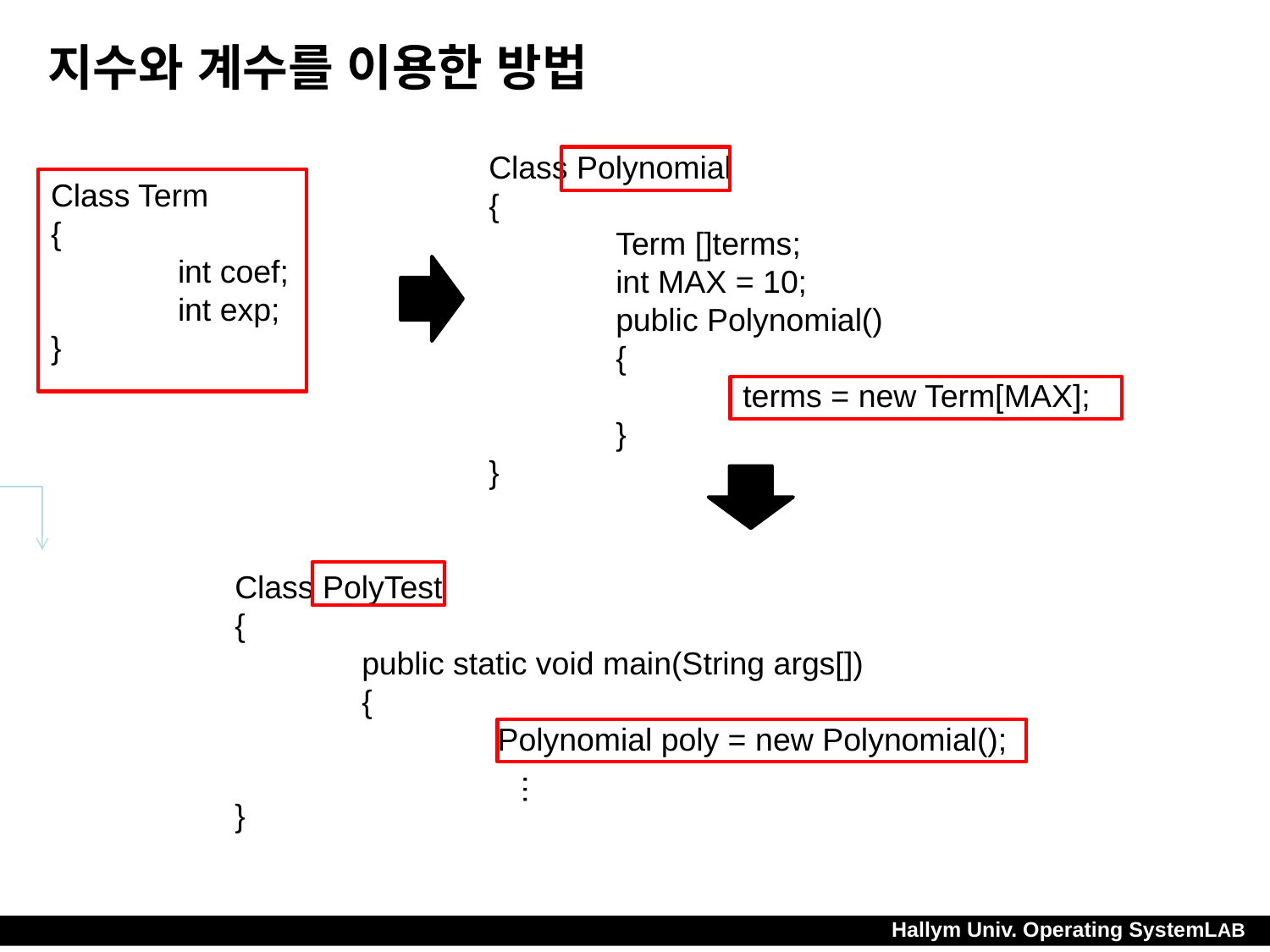

# 지수와 계수를 이용한 방법

Class Polynomial
{
	Term []terms;
	int MAX = 10;
	public Polynomial()
	{
		terms = new Term[MAX];
	}
}

Class Term
{
	int coef;
	int exp;
}

Class PolyTest
{
	public static void main(String args[])
	{
		 Polynomial poly = new Polynomial();
}

…